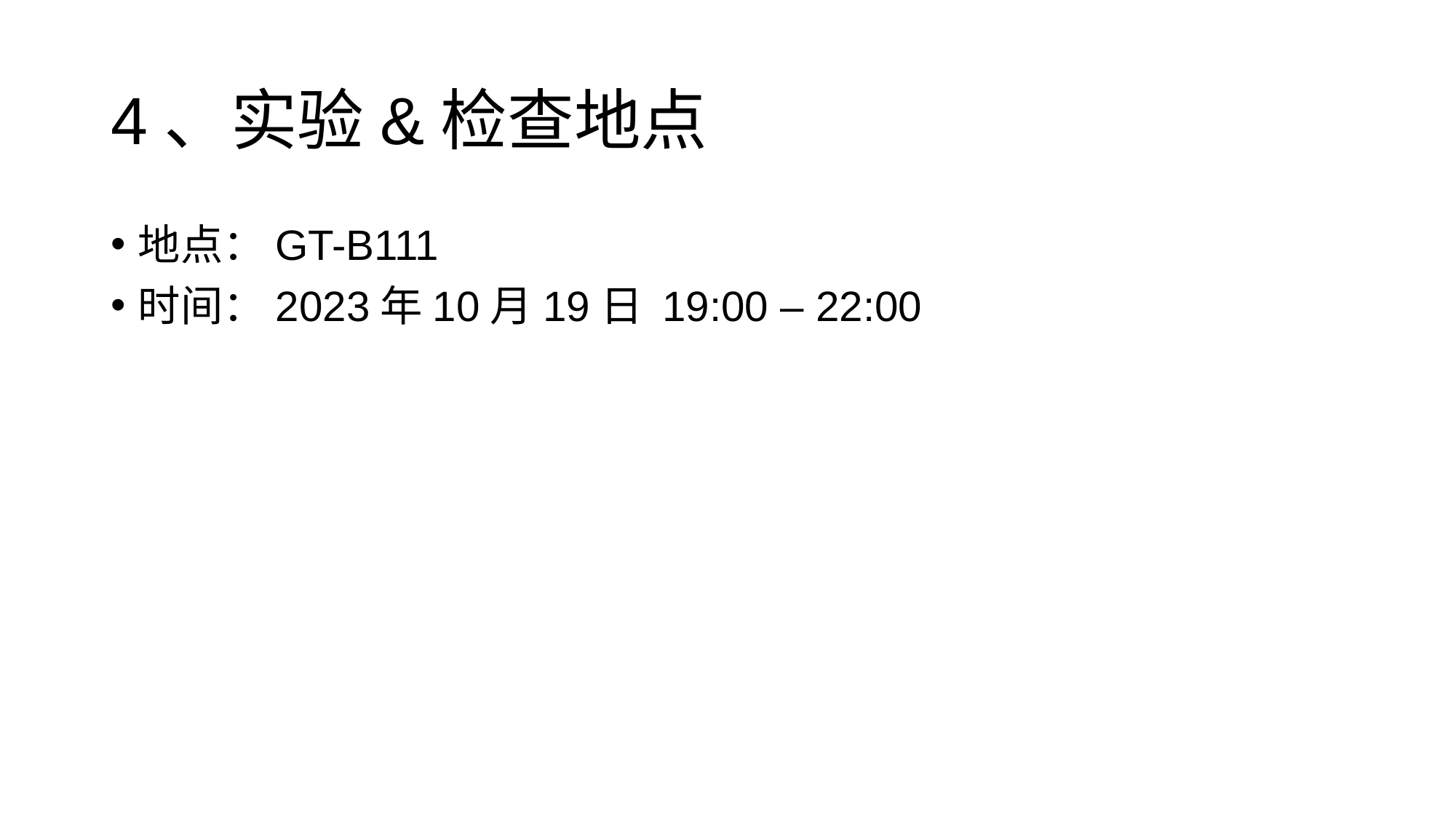

# 4、实验&检查地点
地点：GT-B111
时间：2023年10月19日 19:00 – 22:00